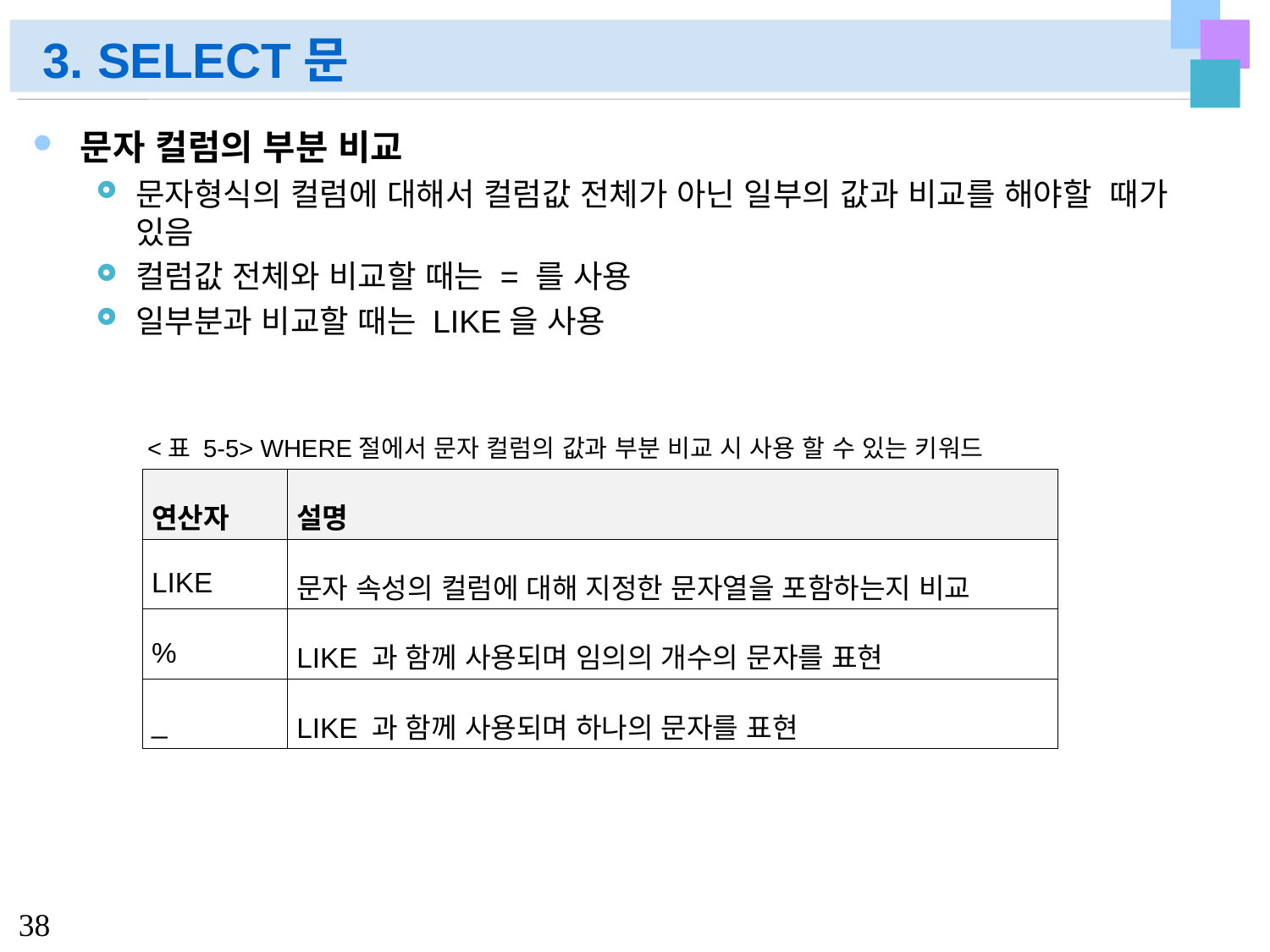

# 3. SELECT문
문자 컬럼의 부분 비교
문자형식의 컬럼에 대해서 컬럼값 전체가 아닌 일부의 값과 비교를 해야할  때가 있음
컬럼값 전체와 비교할 때는 = 를 사용
일부분과 비교할 때는 LIKE을 사용

<표 5-5> WHERE절에서 문자 컬럼의 값과 부분 비교 시 사용 할 수 있는 키워드
| 연산자 | 설명 |
| --- | --- |
| LIKE | 문자 속성의 컬럼에 대해 지정한 문자열을 포함하는지 비교 |
| % | LIKE 과 함께 사용되며 임의의 개수의 문자를 표현 |
| \_ | LIKE 과 함께 사용되며 하나의 문자를 표현 |